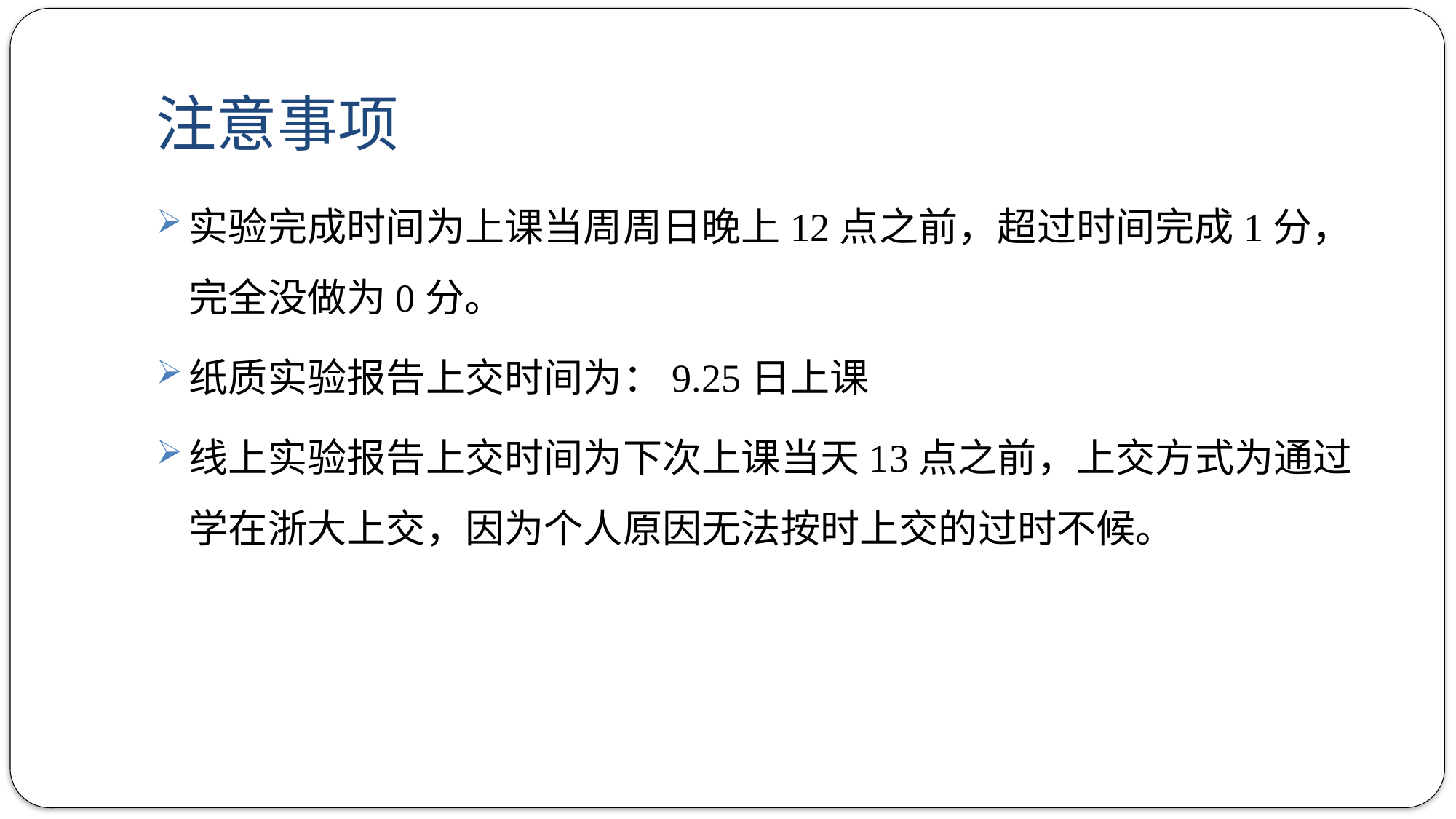

# 注意事项
实验完成时间为上课当周周日晚上12点之前，超过时间完成1分，完全没做为0分。
纸质实验报告上交时间为：9.25日上课
线上实验报告上交时间为下次上课当天13点之前，上交方式为通过学在浙大上交，因为个人原因无法按时上交的过时不候。